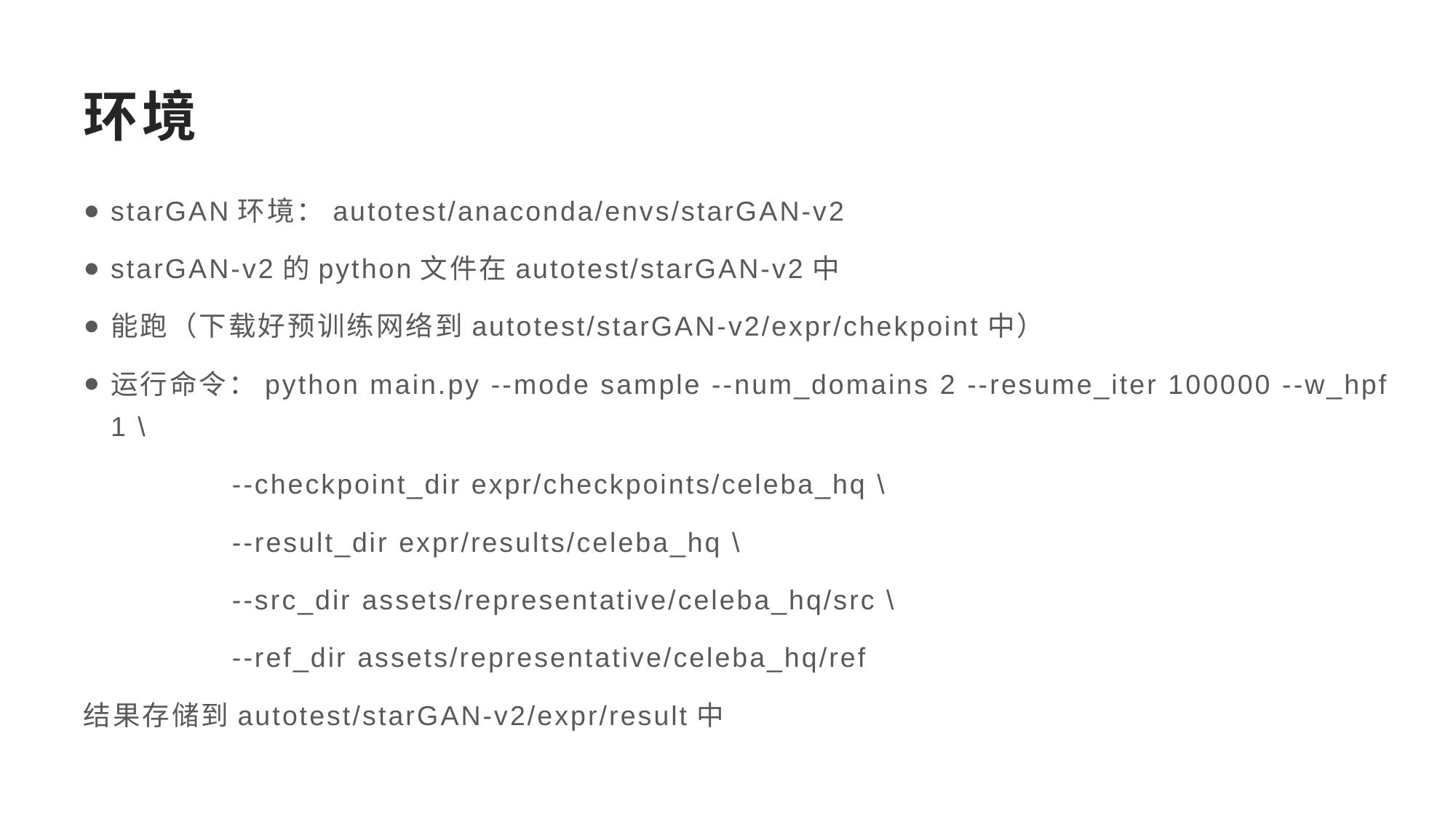

# 环境
starGAN环境：autotest/anaconda/envs/starGAN-v2
starGAN-v2的python文件在autotest/starGAN-v2中
能跑（下载好预训练网络到autotest/starGAN-v2/expr/chekpoint中）
运行命令：python main.py --mode sample --num_domains 2 --resume_iter 100000 --w_hpf 1 \
               --checkpoint_dir expr/checkpoints/celeba_hq \
               --result_dir expr/results/celeba_hq \
               --src_dir assets/representative/celeba_hq/src \
               --ref_dir assets/representative/celeba_hq/ref
结果存储到autotest/starGAN-v2/expr/result中